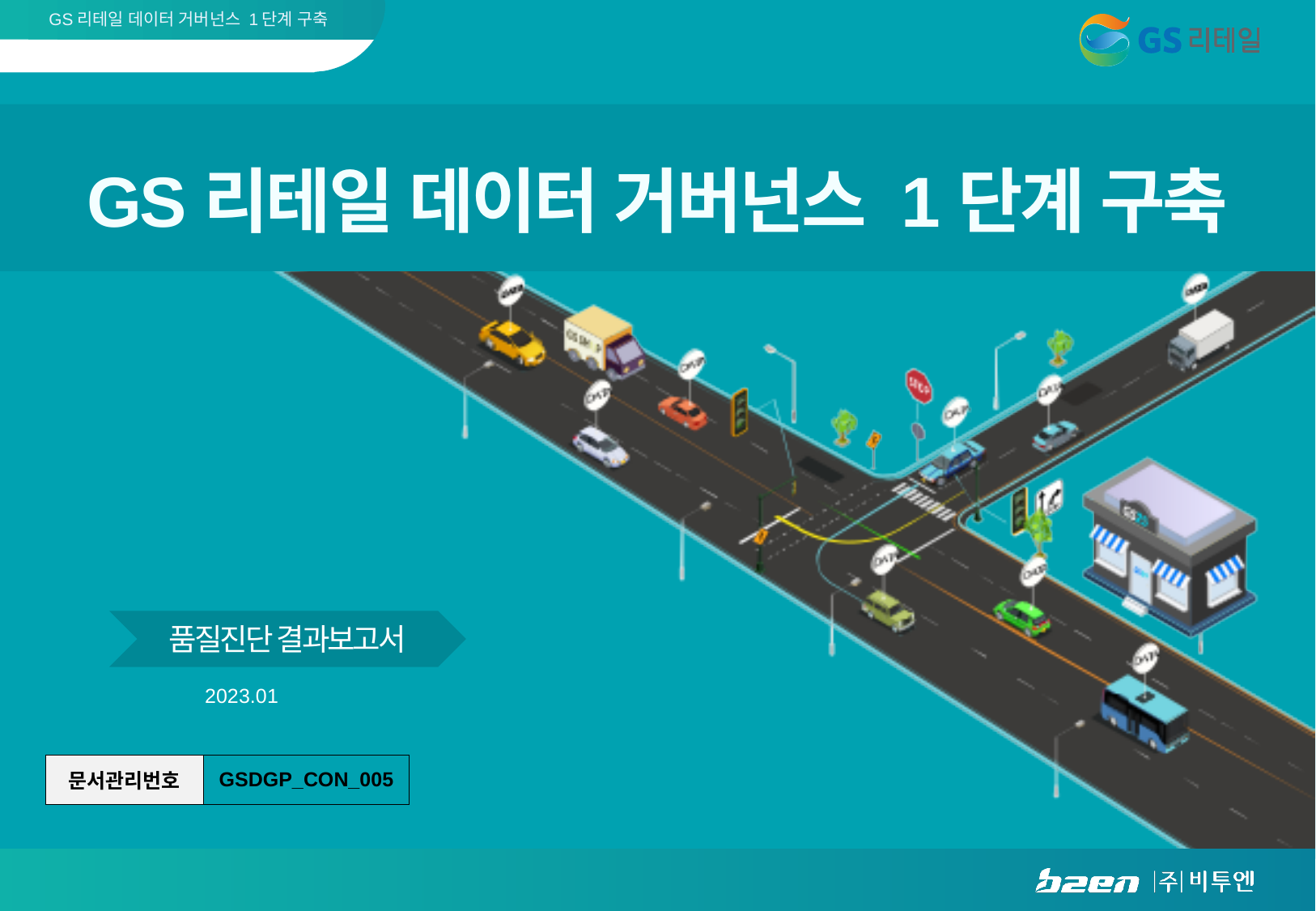

# GS리테일 데이터 거버넌스 1단계 구축
품질진단 결과보고서
2023.01
| 문서관리번호 | GSDGP\_CON\_005 |
| --- | --- |